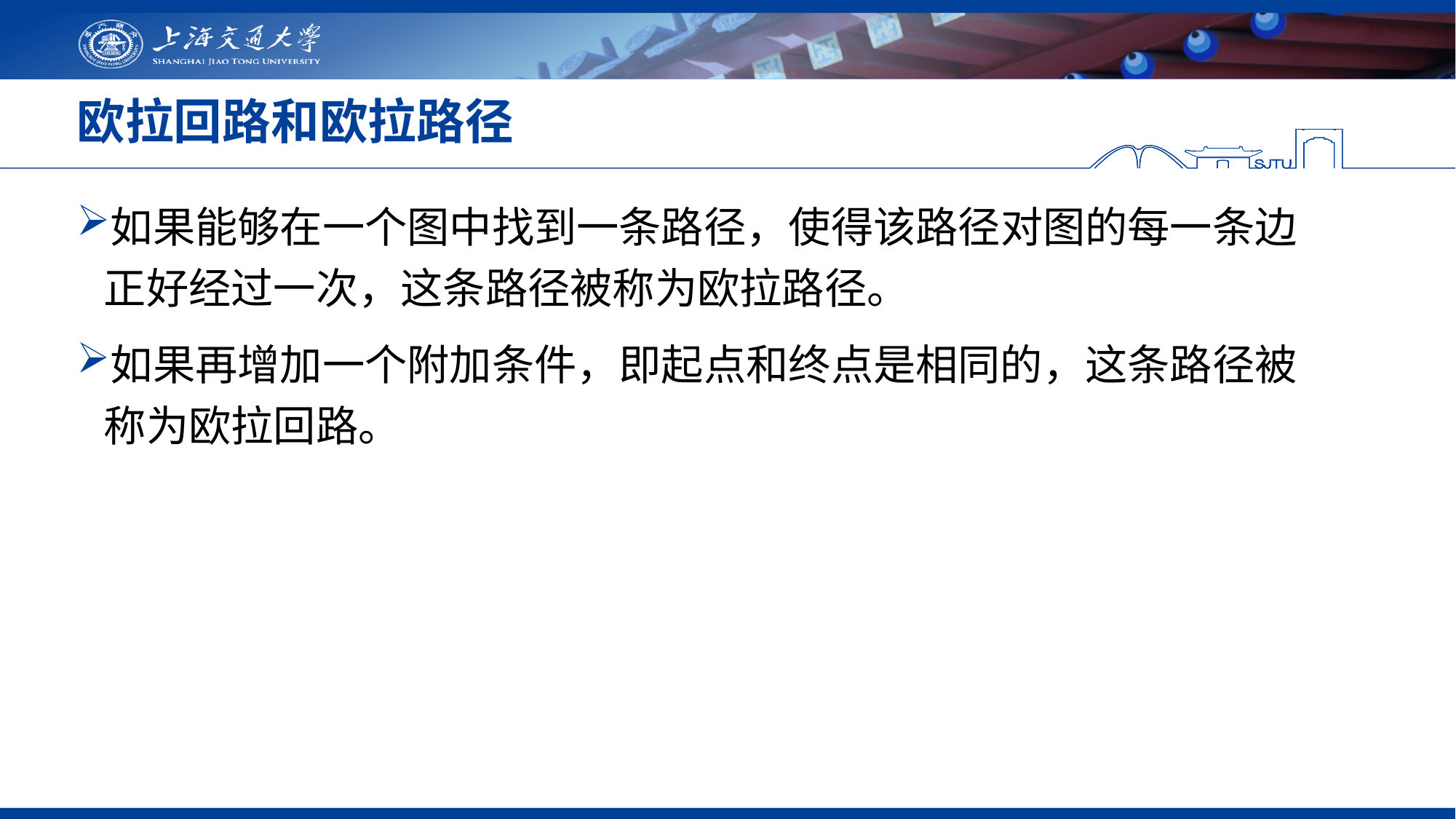

# 欧拉回路和欧拉路径
如果能够在一个图中找到一条路径，使得该路径对图的每一条边正好经过一次，这条路径被称为欧拉路径。
如果再增加一个附加条件，即起点和终点是相同的，这条路径被称为欧拉回路。